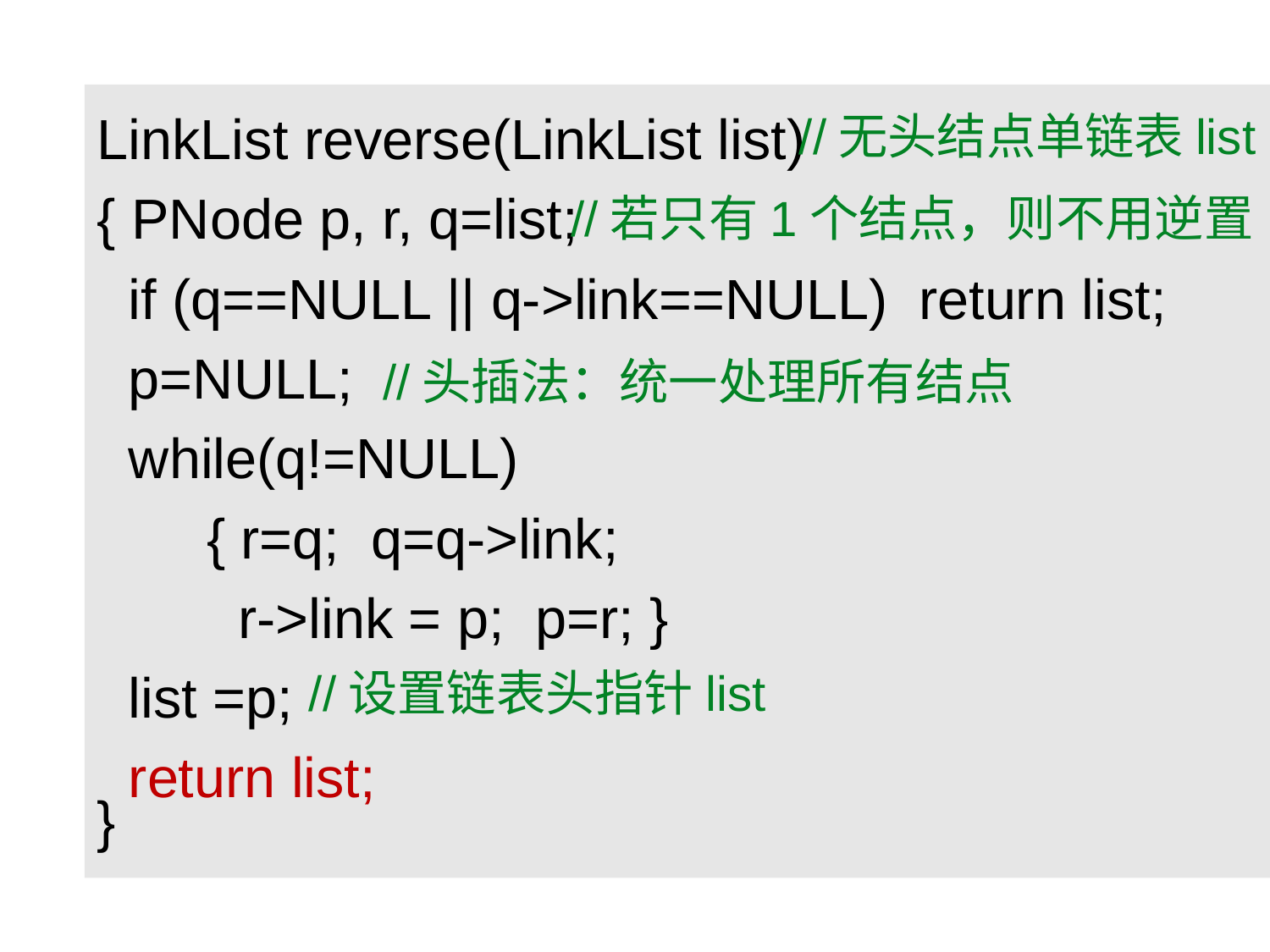

LinkList reverse(LinkList list)
{ PNode p, r, q=list;
  if (q==NULL || q->link==NULL)  return list;
  p=NULL;
  while(q!=NULL)
       { r=q;  q=q->link;
         r->link = p;  p=r; }
  list =p;
  return list;
}

//无头结点单链表list
//若只有1个结点，则不用逆置
//头插法：统一处理所有结点
//设置链表头指针list